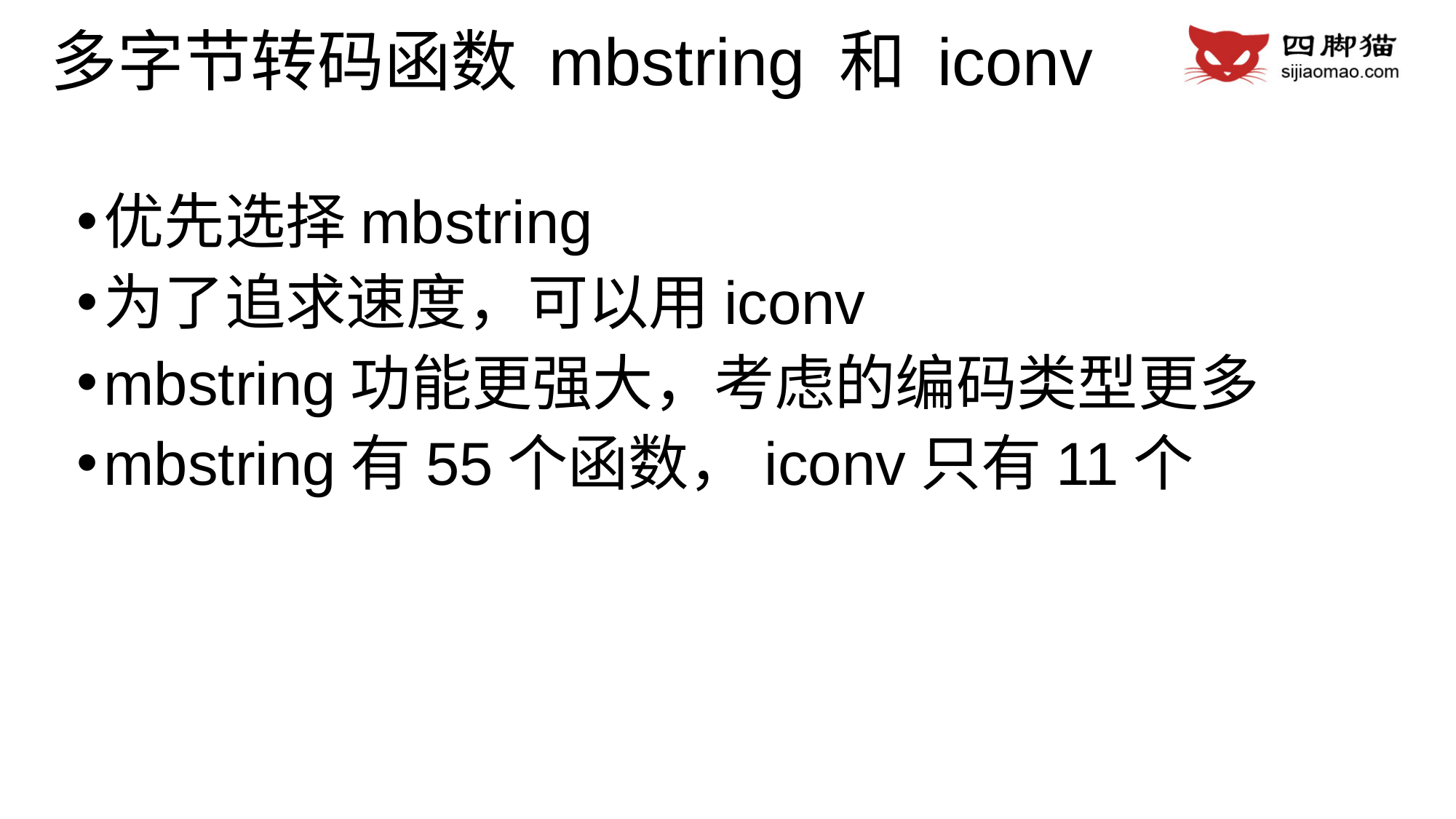

多字节转码函数 mbstring 和 iconv
优先选择mbstring
为了追求速度，可以用iconv
mbstring功能更强大，考虑的编码类型更多
mbstring有55个函数，iconv只有11个